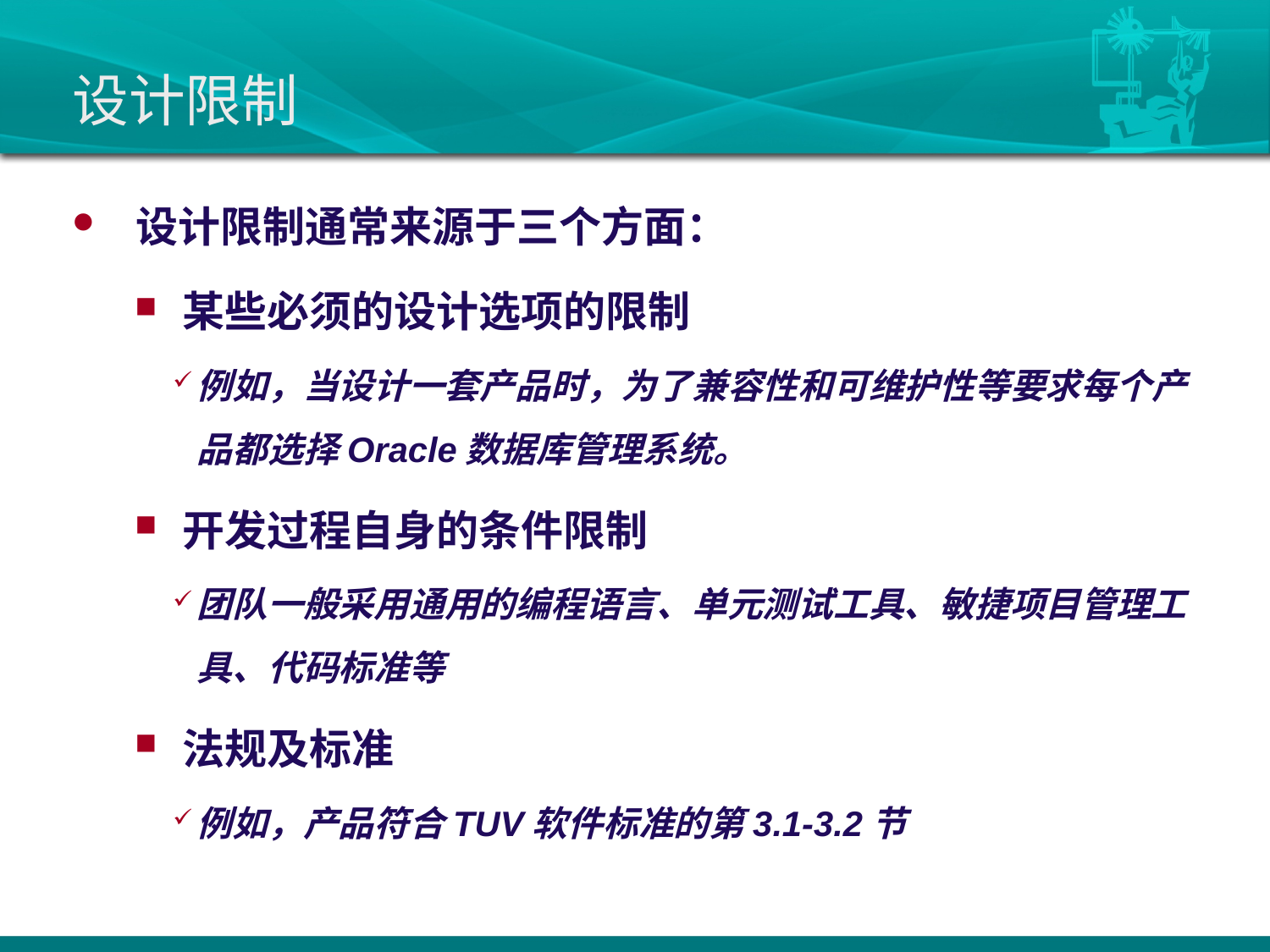

# 设计限制
设计限制通常来源于三个方面：
某些必须的设计选项的限制
例如，当设计一套产品时，为了兼容性和可维护性等要求每个产品都选择Oracle数据库管理系统。
开发过程自身的条件限制
团队一般采用通用的编程语言、单元测试工具、敏捷项目管理工具、代码标准等
法规及标准
例如，产品符合TUV软件标准的第3.1-3.2节